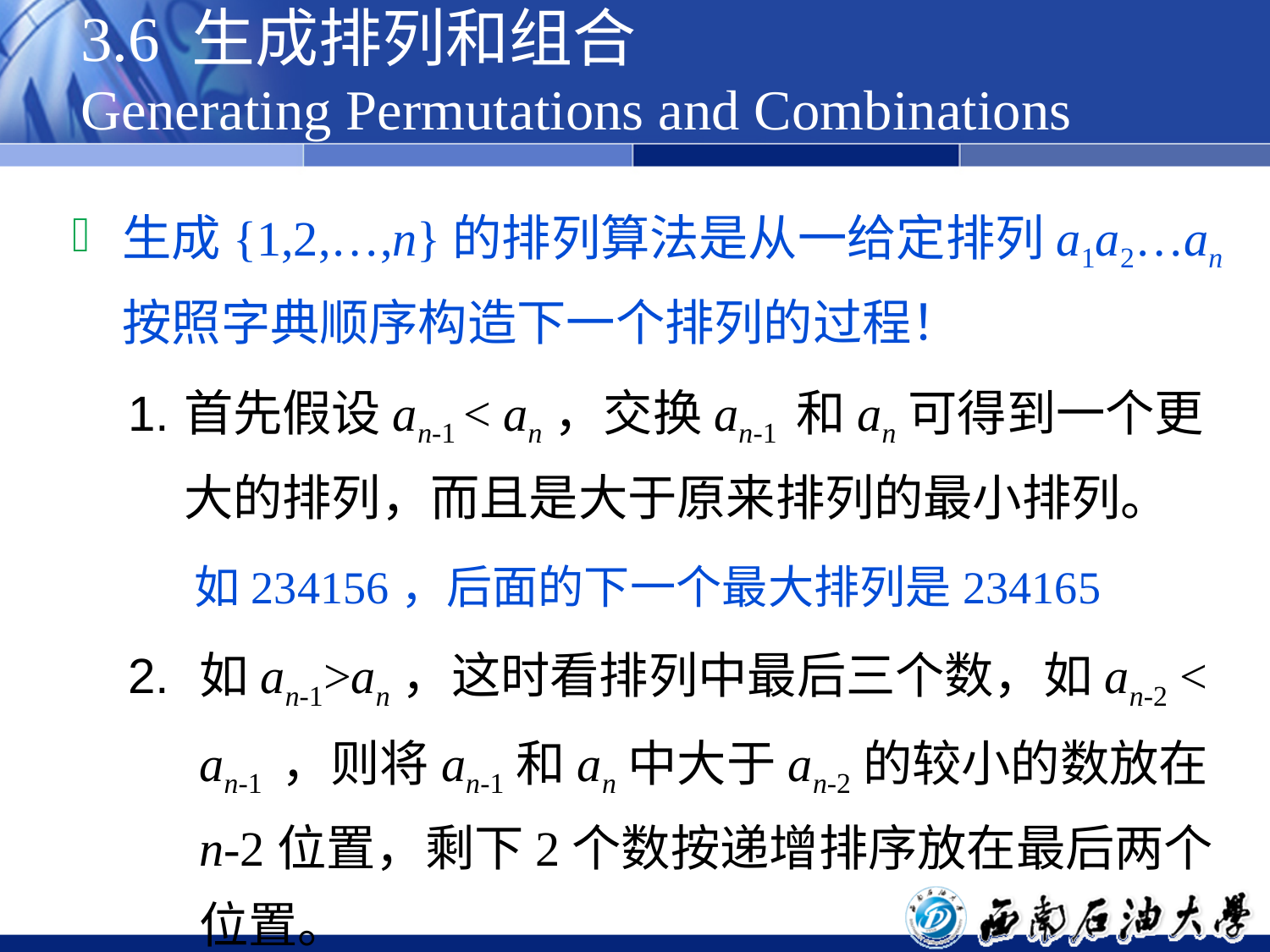

# 3.6 生成排列和组合 Generating Permutations and Combinations
生成{1,2,…,n}的排列算法是从一给定排列a1a2…an按照字典顺序构造下一个排列的过程！
首先假设an-1 < an，交换an-1 和an可得到一个更大的排列，而且是大于原来排列的最小排列。
          如234156，后面的下一个最大排列是234165
如an-1>an，这时看排列中最后三个数，如an-2 < an-1 ，则将an-1和an中大于an-2的较小的数放在n-2位置，剩下2个数按递增排序放在最后两个位置。
      如234165，后面的下一个最大排列是234516